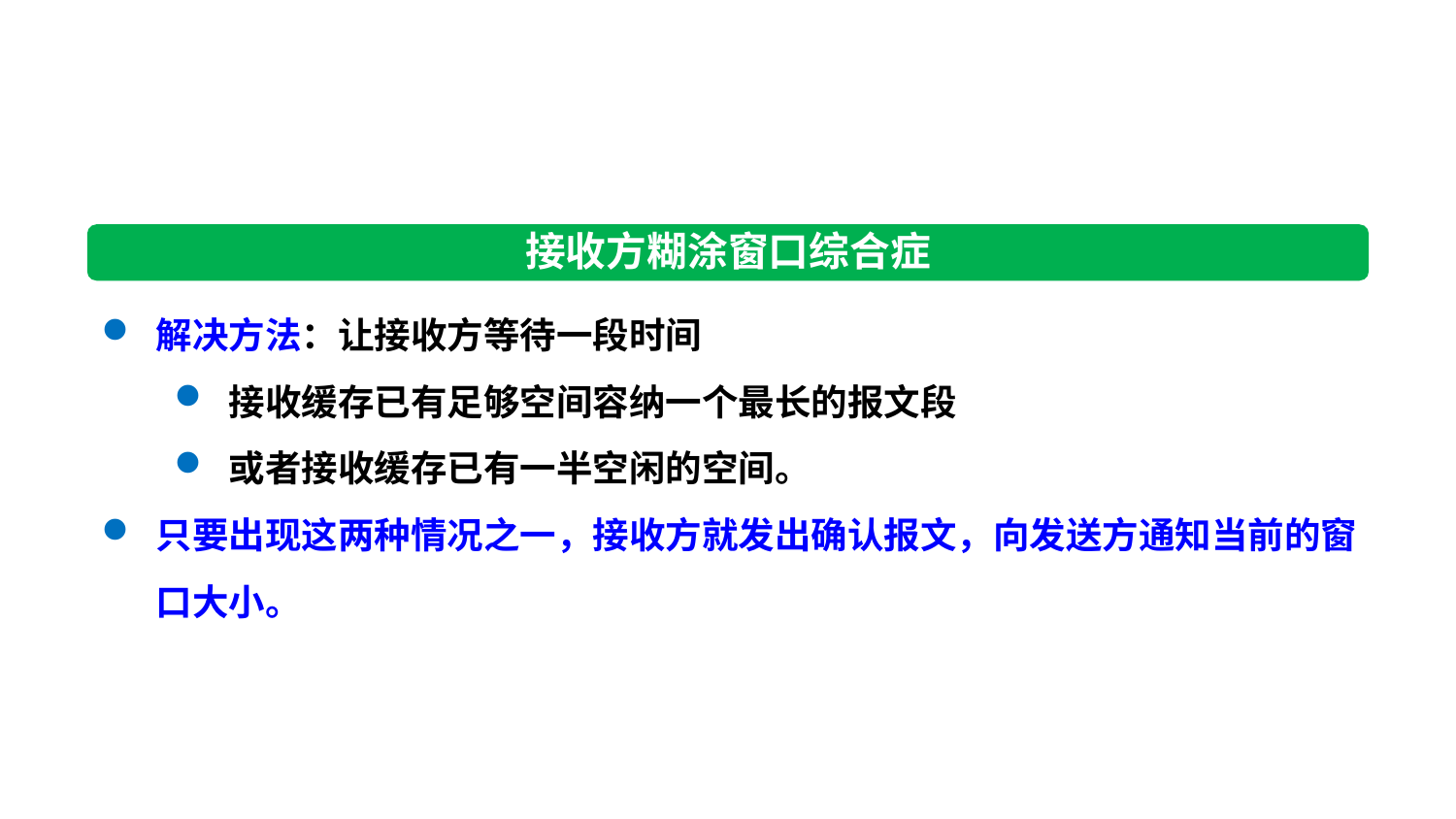

接收方糊涂窗口综合症

解决方法：让接收方等待一段时间
接收缓存已有足够空间容纳一个最长的报文段
或者接收缓存已有一半空闲的空间。
只要出现这两种情况之一，接收方就发出确认报文，向发送方通知当前的窗口大小。
141